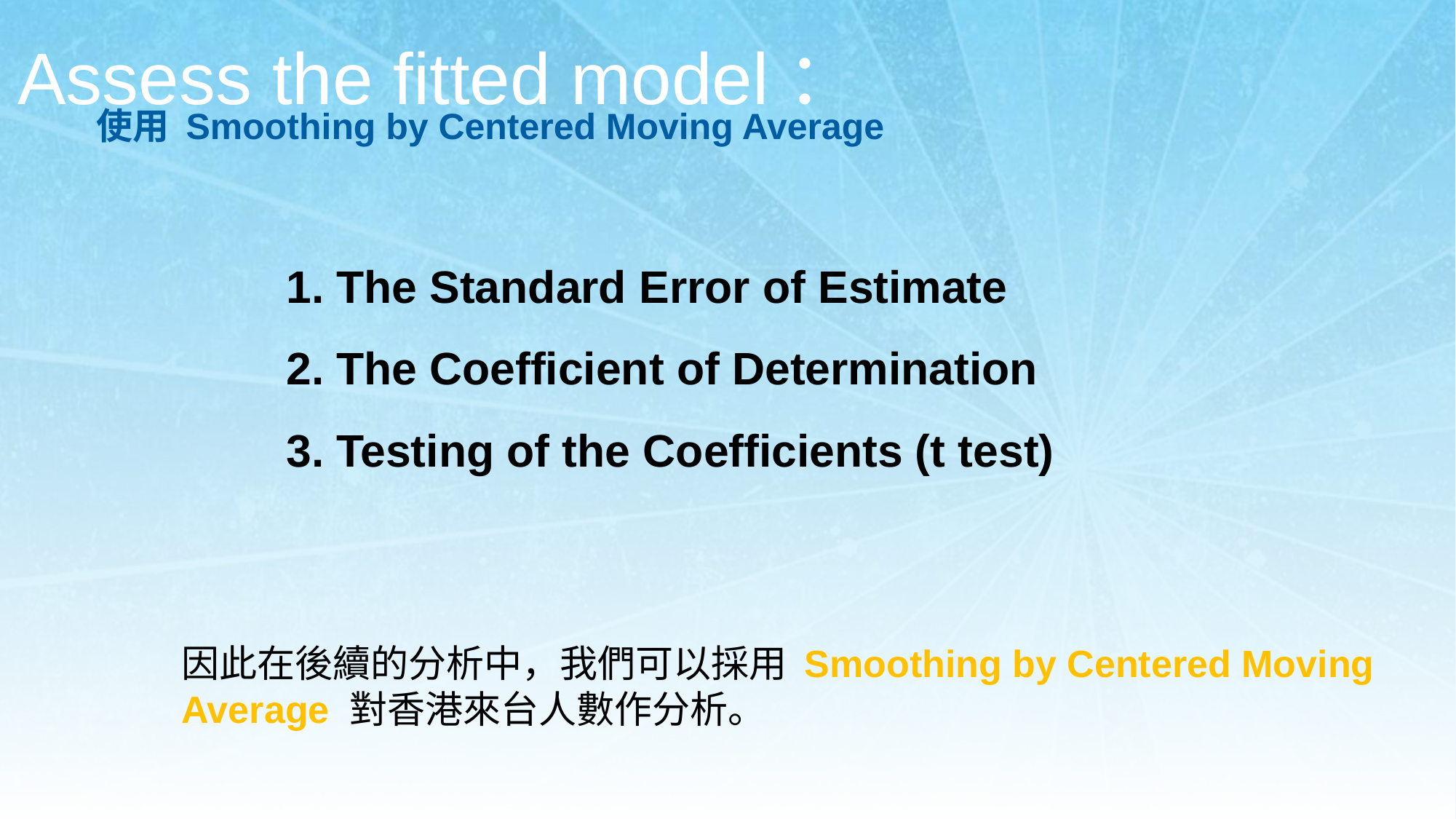

Assess the fitted model：

使用 Smoothing by Centered Moving Average
The Standard Error of Estimate
The Coefficient of Determination
Testing of the Coefficients (t test)

因此在後續的分析中，我們可以採用 Smoothing by Centered Moving Average 對香港來台人數作分析。